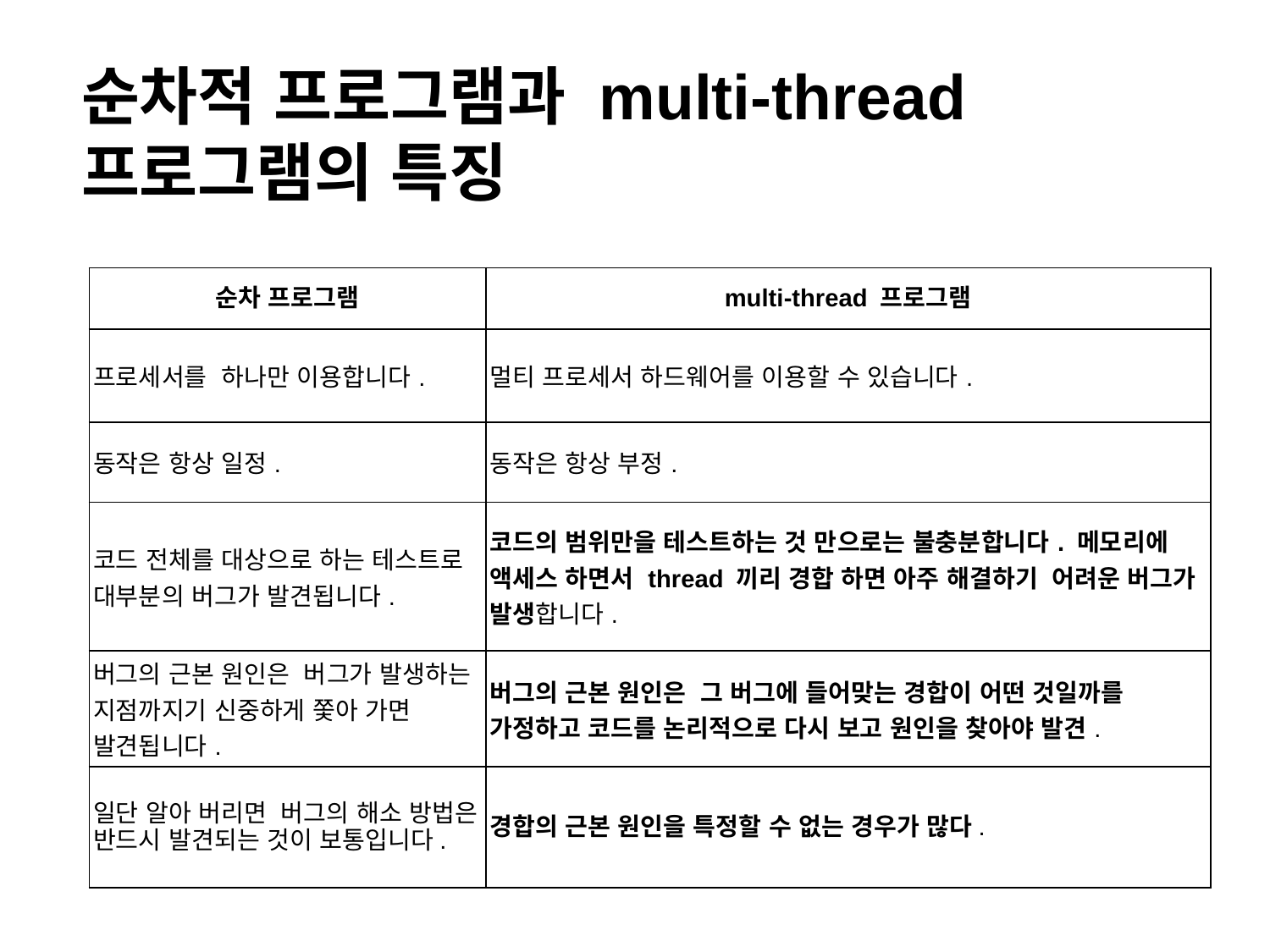

순차적 프로그램과 multi-thread 프로그램의 특징
| 순차 프로그램 | multi-thread 프로그램 |
| --- | --- |
| 프로세서를 하나만 이용합니다. | 멀티 프로세서 하드웨어를 이용할 수 있습니다. |
| 동작은 항상 일정. | 동작은 항상 부정. |
| 코드 전체를 대상으로 하는 테스트로 대부분의 버그가 발견됩니다. | 코드의 범위만을 테스트하는 것 만으로는 불충분합니다. 메모리에 액세스 하면서 thread 끼리 경합 하면 아주 해결하기 어려운 버그가 발생합니다. |
| 버그의 근본 원인은  버그가 발생하는 지점까지기 신중하게 쫓아 가면 발견됩니다. | 버그의 근본 원인은  그 버그에 들어맞는 경합이 어떤 것일까를 가정하고 코드를 논리적으로 다시 보고 원인을 찾아야 발견. |
| 일단 알아 버리면  버그의 해소 방법은 반드시 발견되는 것이 보통입니다. | 경합의 근본 원인을 특정할 수 없는 경우가 많다. |